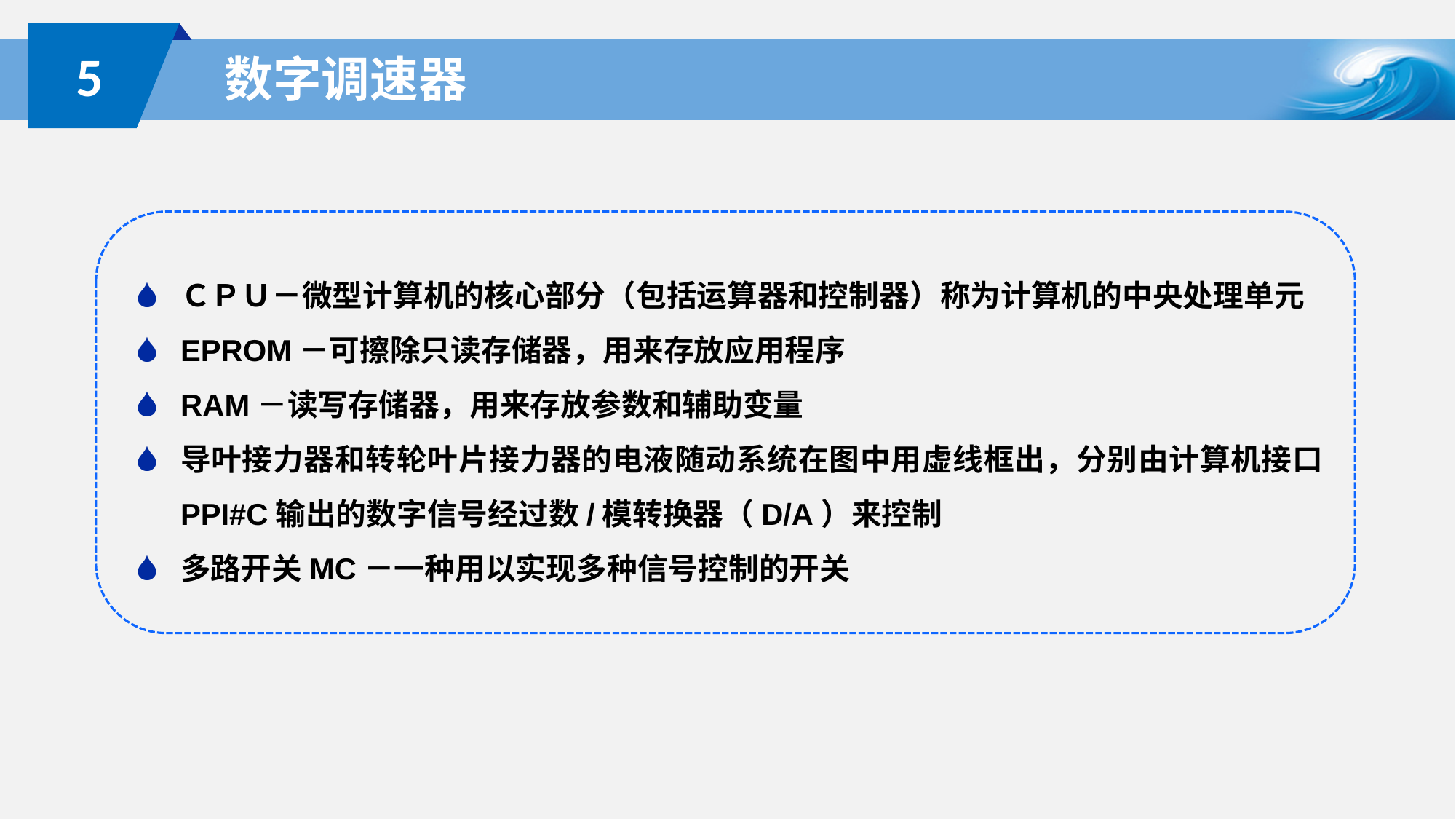

5
# 数字调速器
ＣＰＵ－微型计算机的核心部分（包括运算器和控制器）称为计算机的中央处理单元
EPROM－可擦除只读存储器，用来存放应用程序
RAM－读写存储器，用来存放参数和辅助变量
导叶接力器和转轮叶片接力器的电液随动系统在图中用虚线框出，分别由计算机接口PPI#C输出的数字信号经过数/模转换器（D/A）来控制
多路开关MC－一种用以实现多种信号控制的开关